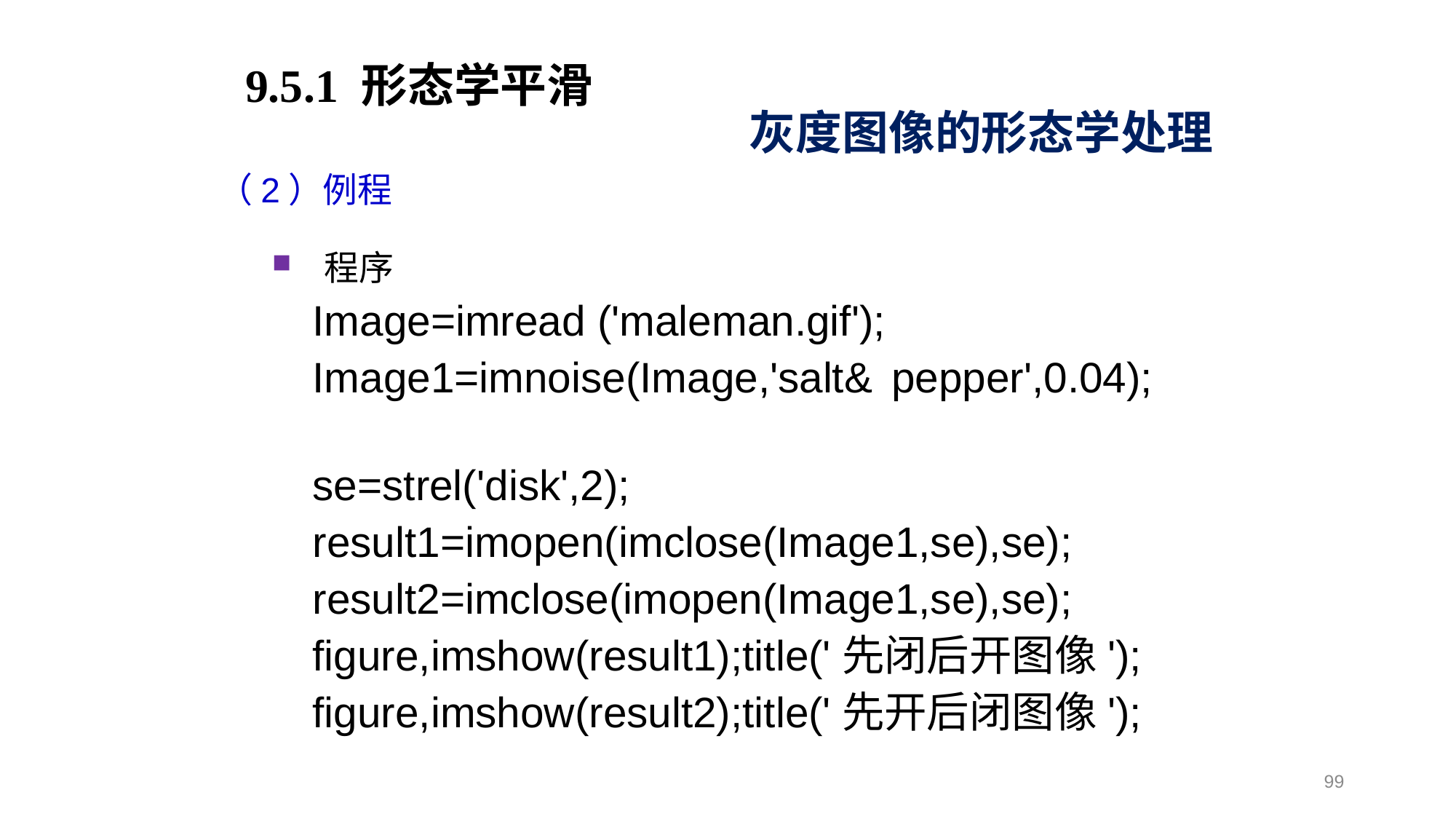

9.5.1 形态学平滑
灰度图像的形态学处理
（2）例程
程序
Image=imread ('maleman.gif');
Image1=imnoise(Image,'salt& pepper',0.04);
se=strel('disk',2);
result1=imopen(imclose(Image1,se),se);
result2=imclose(imopen(Image1,se),se);
figure,imshow(result1);title('先闭后开图像');
figure,imshow(result2);title('先开后闭图像');
99